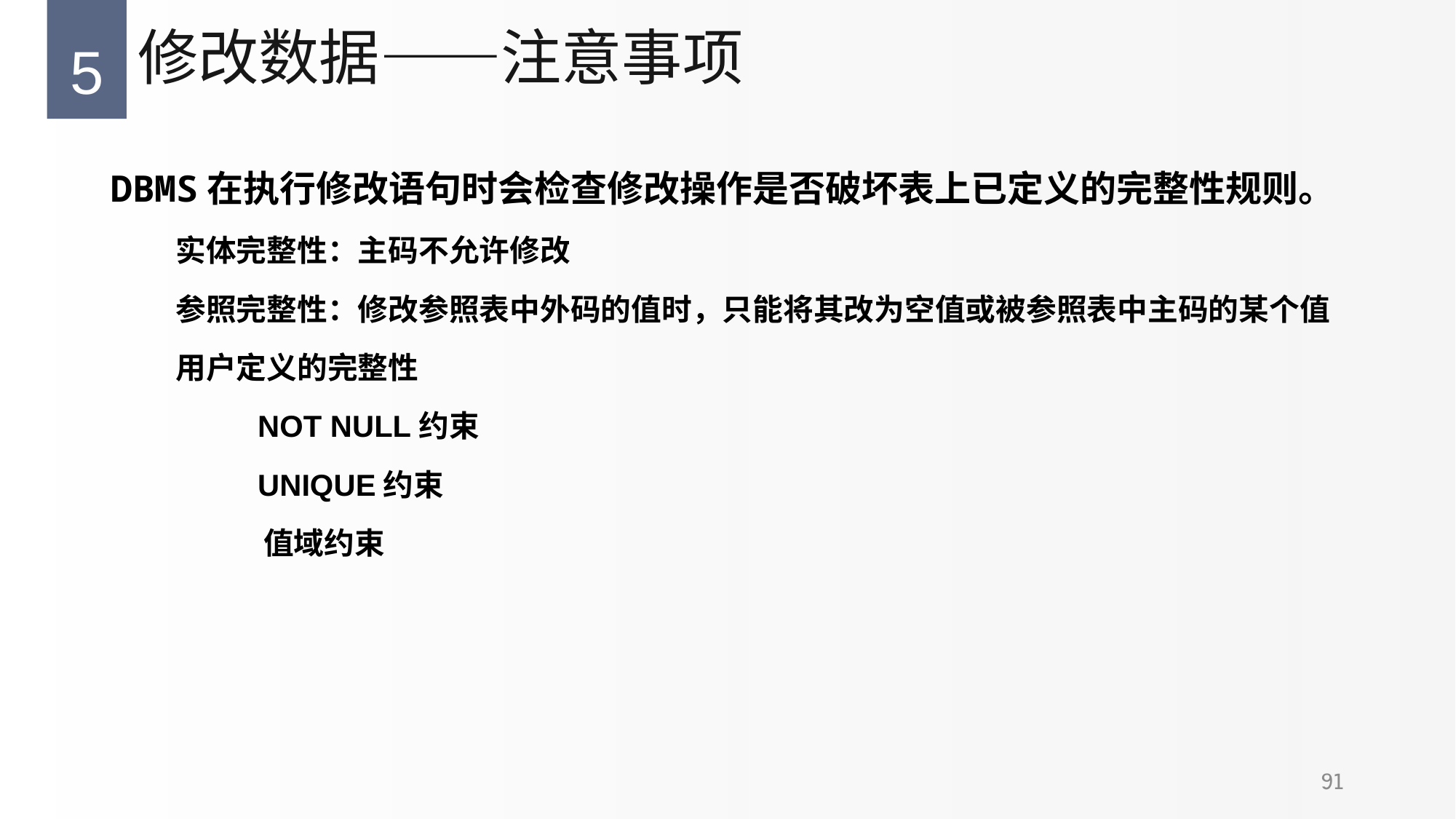

# 修改数据——注意事项
DBMS在执行修改语句时会检查修改操作是否破坏表上已定义的完整性规则。
实体完整性：主码不允许修改
参照完整性：修改参照表中外码的值时，只能将其改为空值或被参照表中主码的某个值
用户定义的完整性
 NOT NULL约束
 UNIQUE约束
 值域约束
91